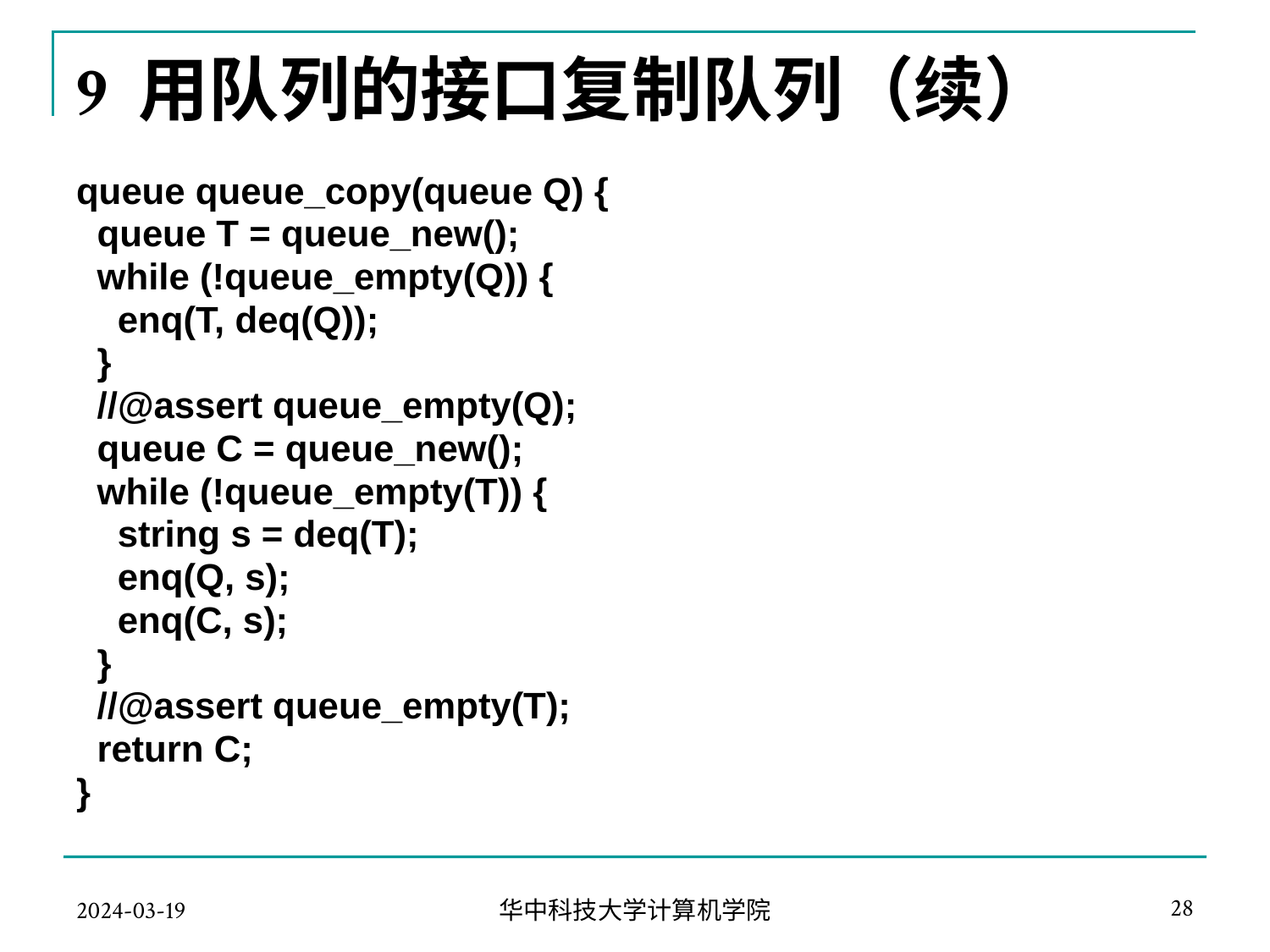

# 9 用队列的接口复制队列（续）
queue queue_copy(queue Q) {
  queue T = queue_new();
  while (!queue_empty(Q)) {
    enq(T, deq(Q));
  }
  //@assert queue_empty(Q);
  queue C = queue_new();
  while (!queue_empty(T)) {
    string s = deq(T);
    enq(Q, s);
    enq(C, s);
  }
  //@assert queue_empty(T);
  return C;
}
2024-03-19
28
华中科技大学计算机学院